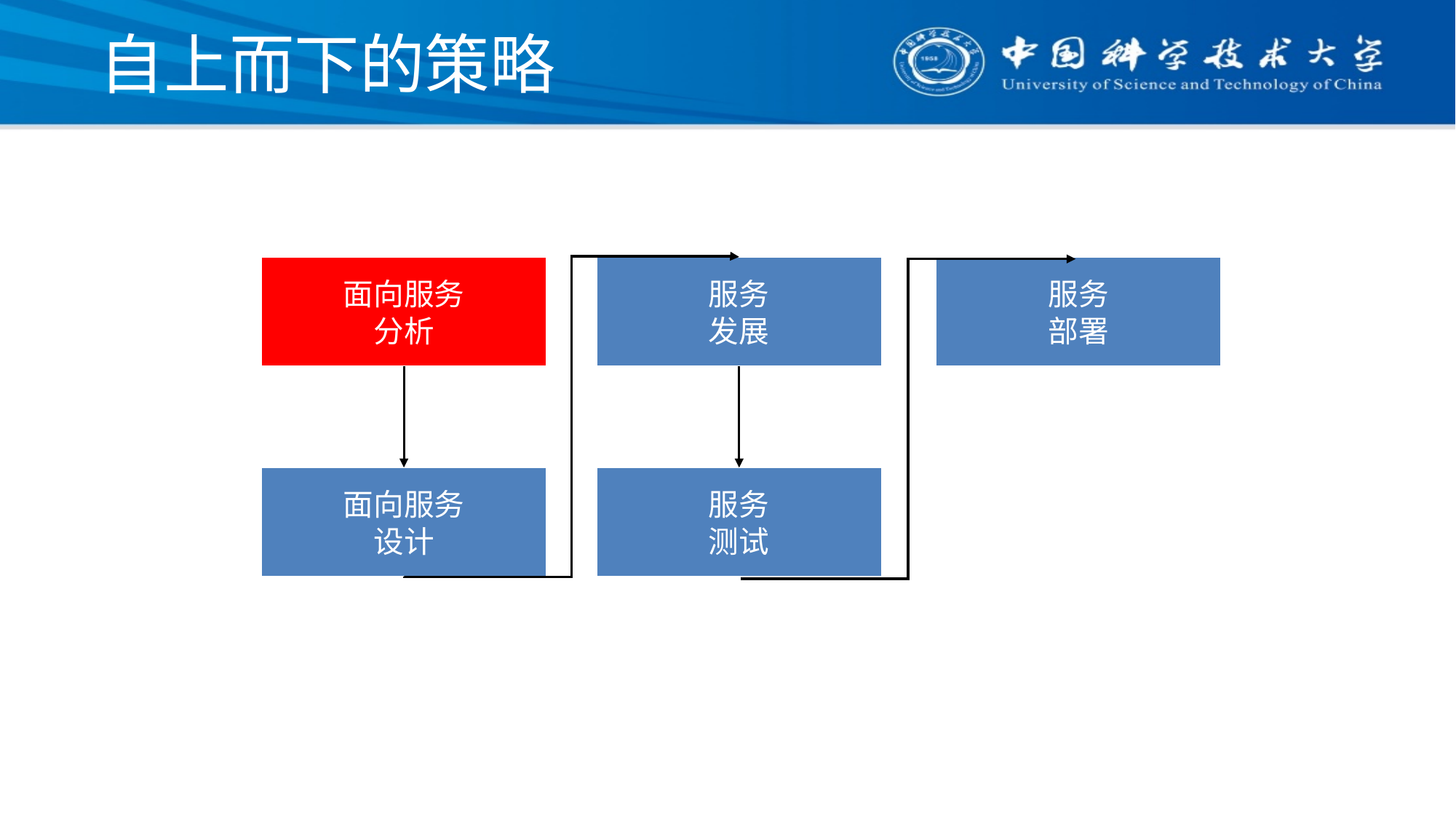

# 自上而下的策略

面向服务
分析
服务
发展
服务
部署
面向服务
设计
服务
测试